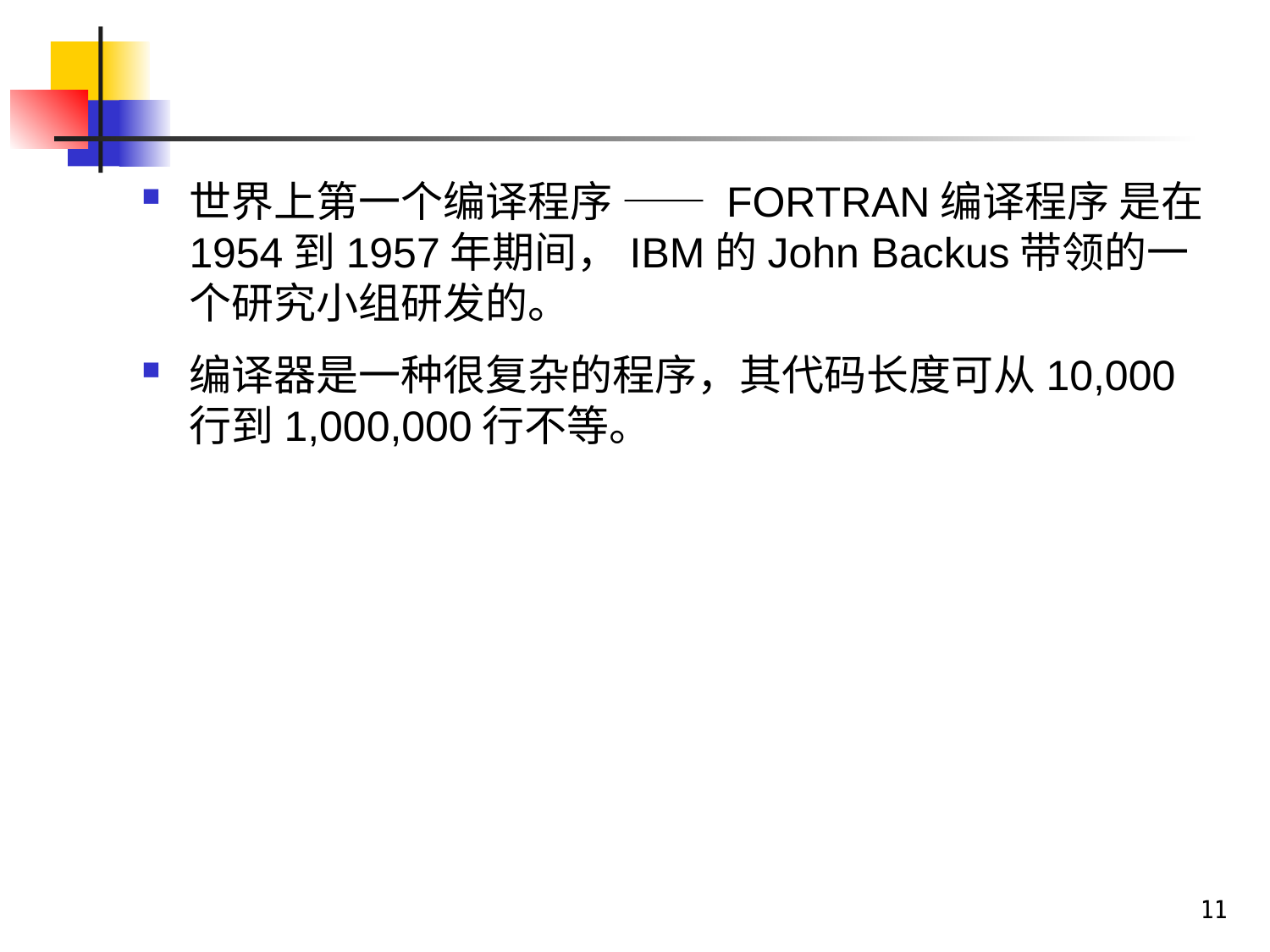

#
世界上第一个编译程序 —— FORTRAN编译程序 是在1954到1957年期间，IBM的John Backus带领的一个研究小组研发的。
编译器是一种很复杂的程序，其代码长度可从10,000行到1,000,000行不等。

11